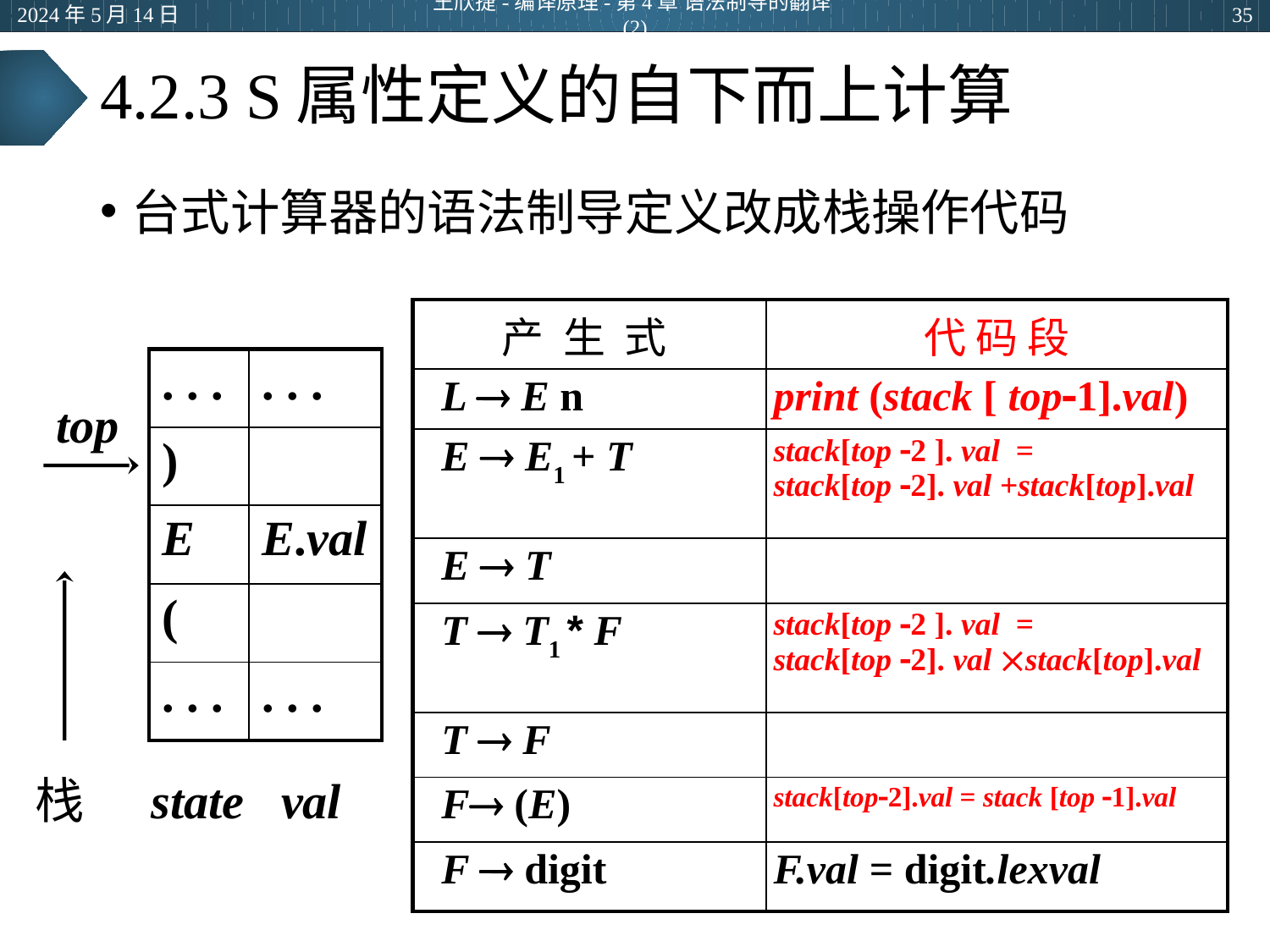

2024年5月14日
王欣捷-编译原理-第4章 语法制导的翻译(2)
35
# 4.2.3 S属性定义的自下而上计算
台式计算器的语法制导定义改成栈操作代码

| 产 生 式 | 代 码 段 |
| --- | --- |
| L → E n | print (stack [ top−1].val) |
| E → E1 + T | stack[top −2 ]. val = stack[top −2]. val +stack[top].val |
| E → T |  |
| T → T1 \* F | stack[top −2 ]. val = stack[top −2]. val ×stack[top].val |
| T → F |  |
| F→ (E) | stack[top−2].val = stack [top −1].val |
| F → digit | F.val = digit.lexval |
| . . . | . . . |
| --- | --- |
| ) |  |
| E | E.val |
| ( |  |
| . . . | . . . |
top

栈     state   val